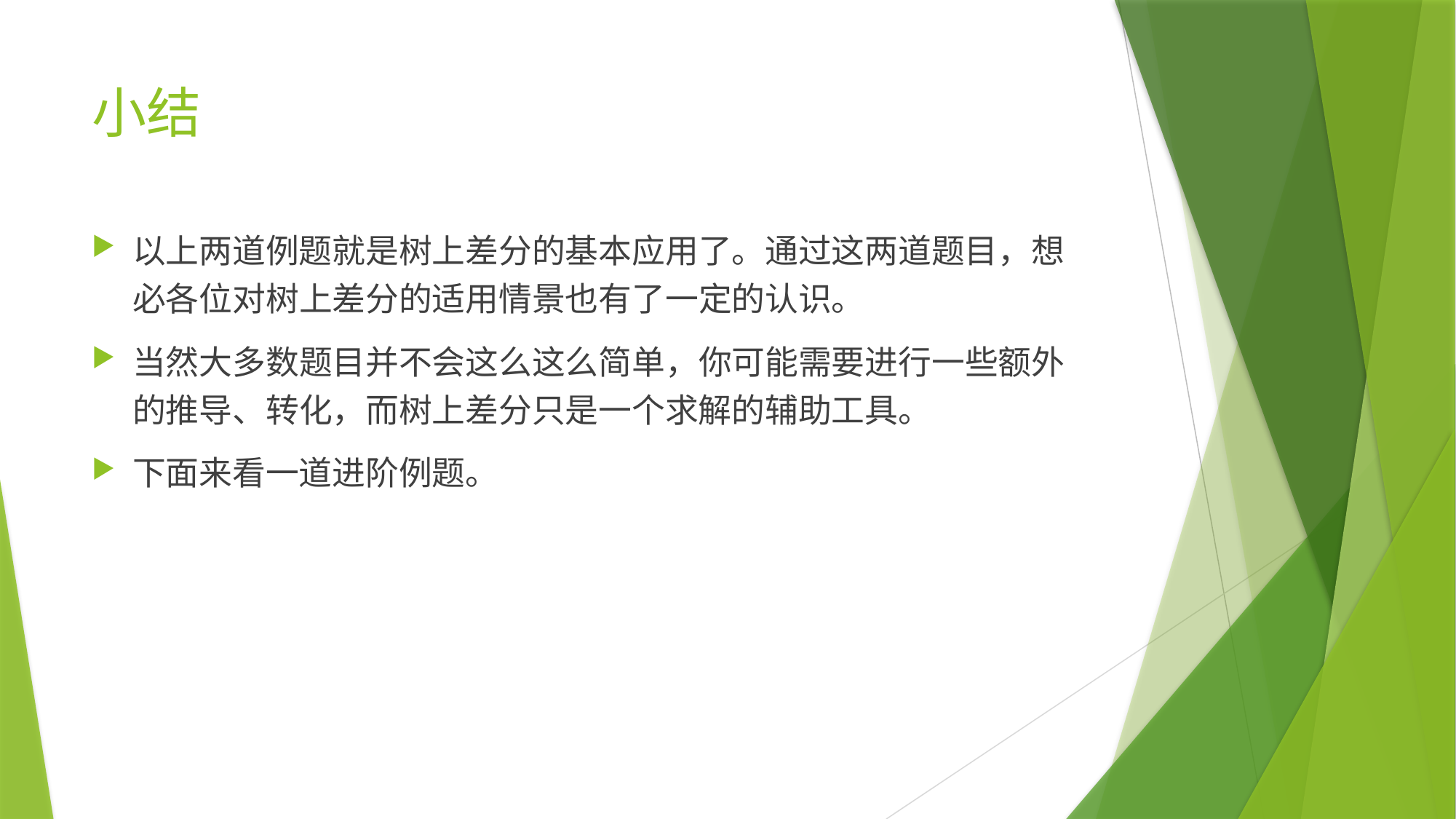

# 小结
以上两道例题就是树上差分的基本应用了。通过这两道题目，想必各位对树上差分的适用情景也有了一定的认识。
当然大多数题目并不会这么这么简单，你可能需要进行一些额外的推导、转化，而树上差分只是一个求解的辅助工具。
下面来看一道进阶例题。